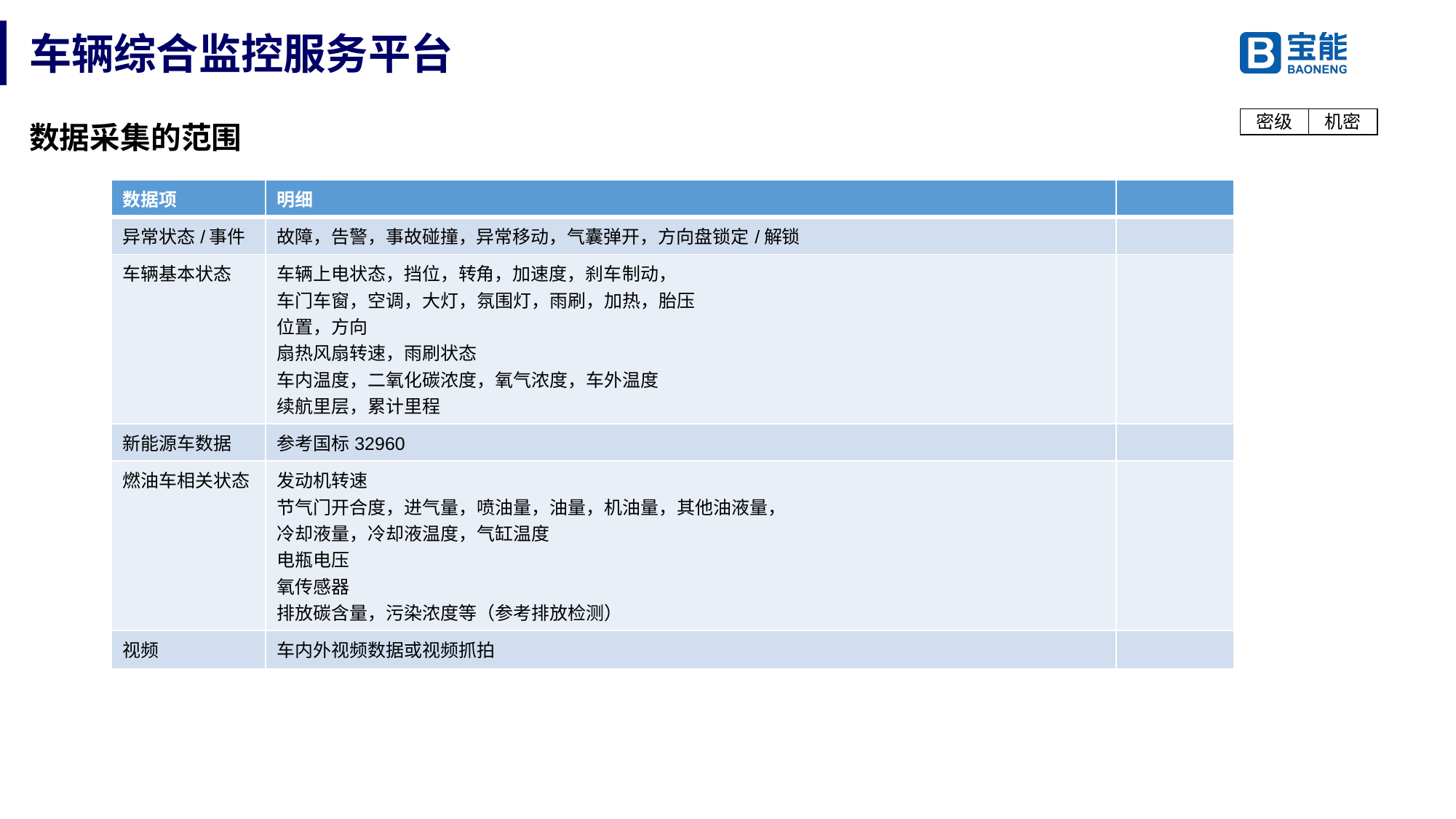

# 车辆综合监控服务平台
数据采集的范围
| 数据项 | 明细 |  |
| --- | --- | --- |
| 异常状态/事件 | 故障，告警，事故碰撞，异常移动，气囊弹开，方向盘锁定/解锁 |  |
| 车辆基本状态 | 车辆上电状态，挡位，转角，加速度，刹车制动， 车门车窗，空调，大灯，氛围灯，雨刷，加热，胎压 位置，方向 扇热风扇转速，雨刷状态 车内温度，二氧化碳浓度，氧气浓度，车外温度 续航里层，累计里程 |  |
| 新能源车数据 | 参考国标32960 |  |
| 燃油车相关状态 | 发动机转速 节气门开合度，进气量，喷油量，油量，机油量，其他油液量， 冷却液量，冷却液温度，气缸温度 电瓶电压 氧传感器 排放碳含量，污染浓度等（参考排放检测） |  |
| 视频 | 车内外视频数据或视频抓拍 |  |
4